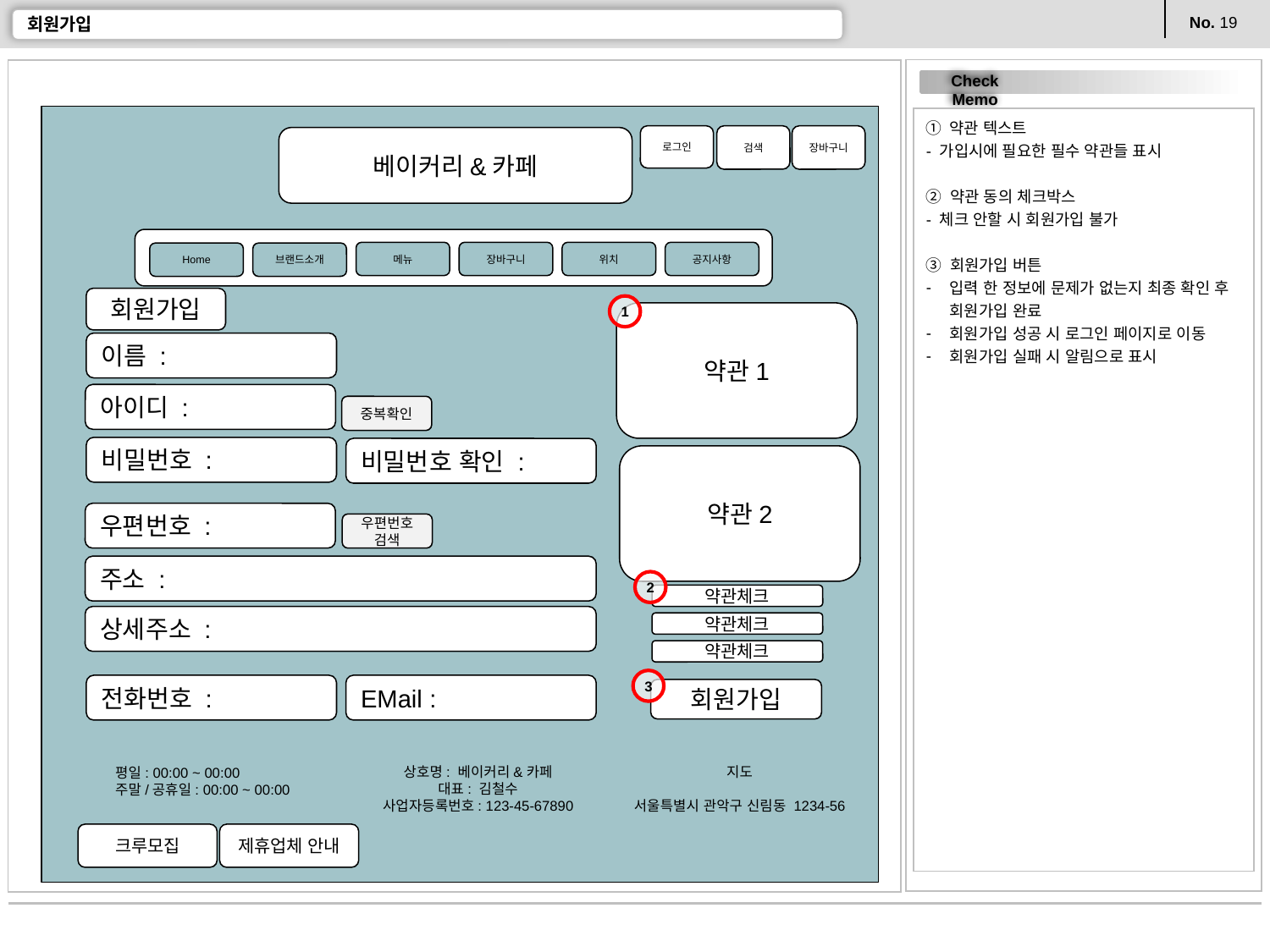

# 회원가입

로그인
검색
장바구니
베이커리&카페

메뉴
장바구니
위치
공지사항
Home
브랜드소개
상호명: 베이커리&카페
대표: 김철수
사업자등록번호: 123-45-67890
지도

서울특별시 관악구 신림동 1234-56
평일: 00:00 ~ 00:00
주말/공휴일: 00:00 ~ 00:00
크루모집
제휴업체 안내
① 약관 텍스트
- 가입시에 필요한 필수 약관들 표시

② 약관 동의 체크박스
- 체크 안할 시 회원가입 불가

③ 회원가입 버튼
입력 한 정보에 문제가 없는지 최종 확인 후 회원가입 완료
회원가입 성공 시 로그인 페이지로 이동
회원가입 실패 시 알림으로 표시
회원가입
1
약관1
이름 :
아이디 :
중복확인
비밀번호 :
비밀번호 확인 :
약관2
우편번호 :
우편번호 검색
주소 :
2
약관체크
상세주소 :
약관체크
약관체크
3
전화번호 :
EMail :
회원가입